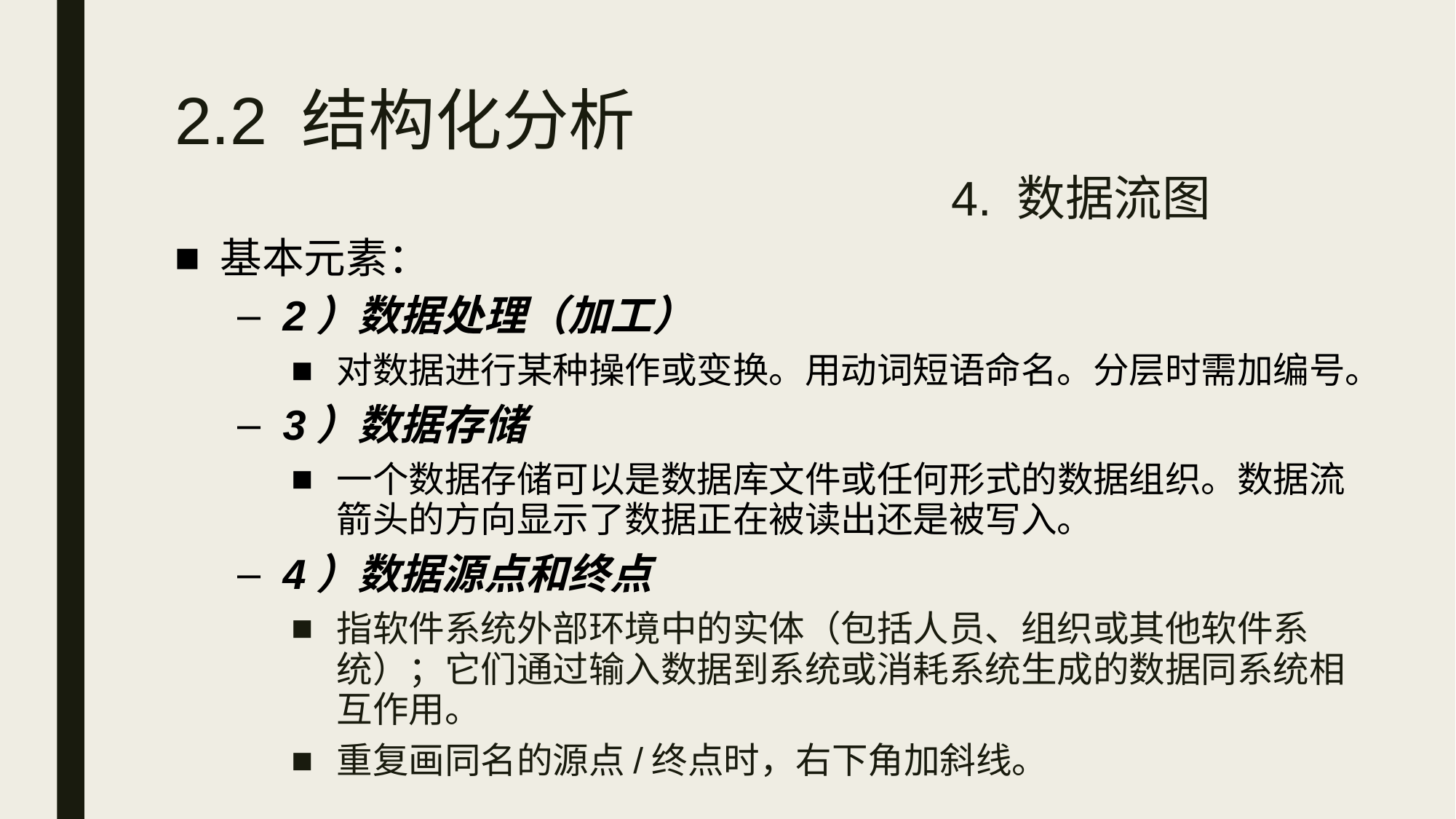

# 2.2 结构化分析 4. 数据流图
基本元素：
2）数据处理（加工）
对数据进行某种操作或变换。用动词短语命名。分层时需加编号。
3）数据存储
一个数据存储可以是数据库文件或任何形式的数据组织。数据流箭头的方向显示了数据正在被读出还是被写入。
4）数据源点和终点
指软件系统外部环境中的实体（包括人员、组织或其他软件系统）；它们通过输入数据到系统或消耗系统生成的数据同系统相互作用。
重复画同名的源点/终点时，右下角加斜线。